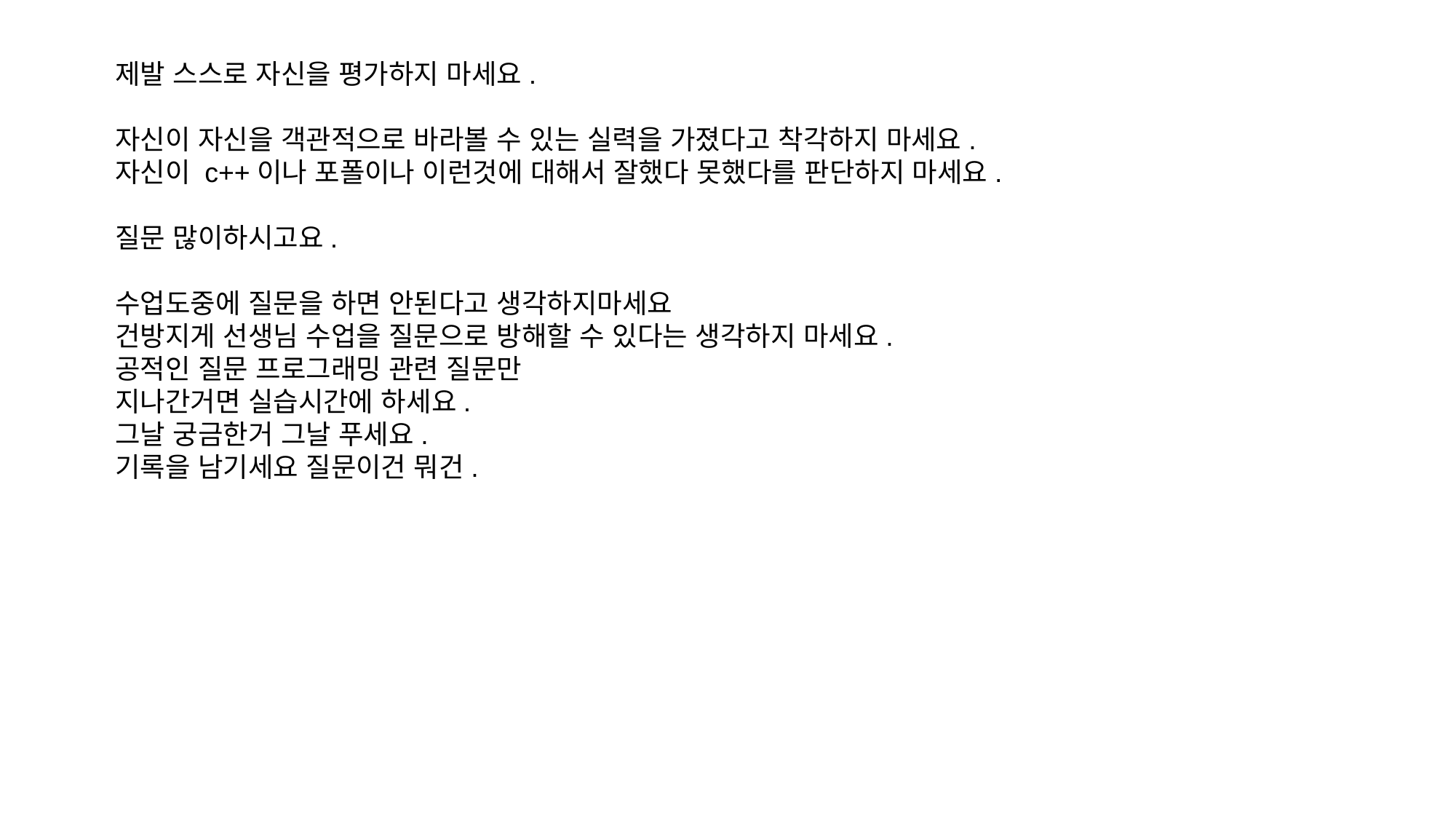

제발 스스로 자신을 평가하지 마세요.

자신이 자신을 객관적으로 바라볼 수 있는 실력을 가졌다고 착각하지 마세요.
자신이 c++이나 포폴이나 이런것에 대해서 잘했다 못했다를 판단하지 마세요.

질문 많이하시고요.

수업도중에 질문을 하면 안된다고 생각하지마세요
건방지게 선생님 수업을 질문으로 방해할 수 있다는 생각하지 마세요.
공적인 질문 프로그래밍 관련 질문만
지나간거면 실습시간에 하세요.
그날 궁금한거 그날 푸세요.
기록을 남기세요 질문이건 뭐건.